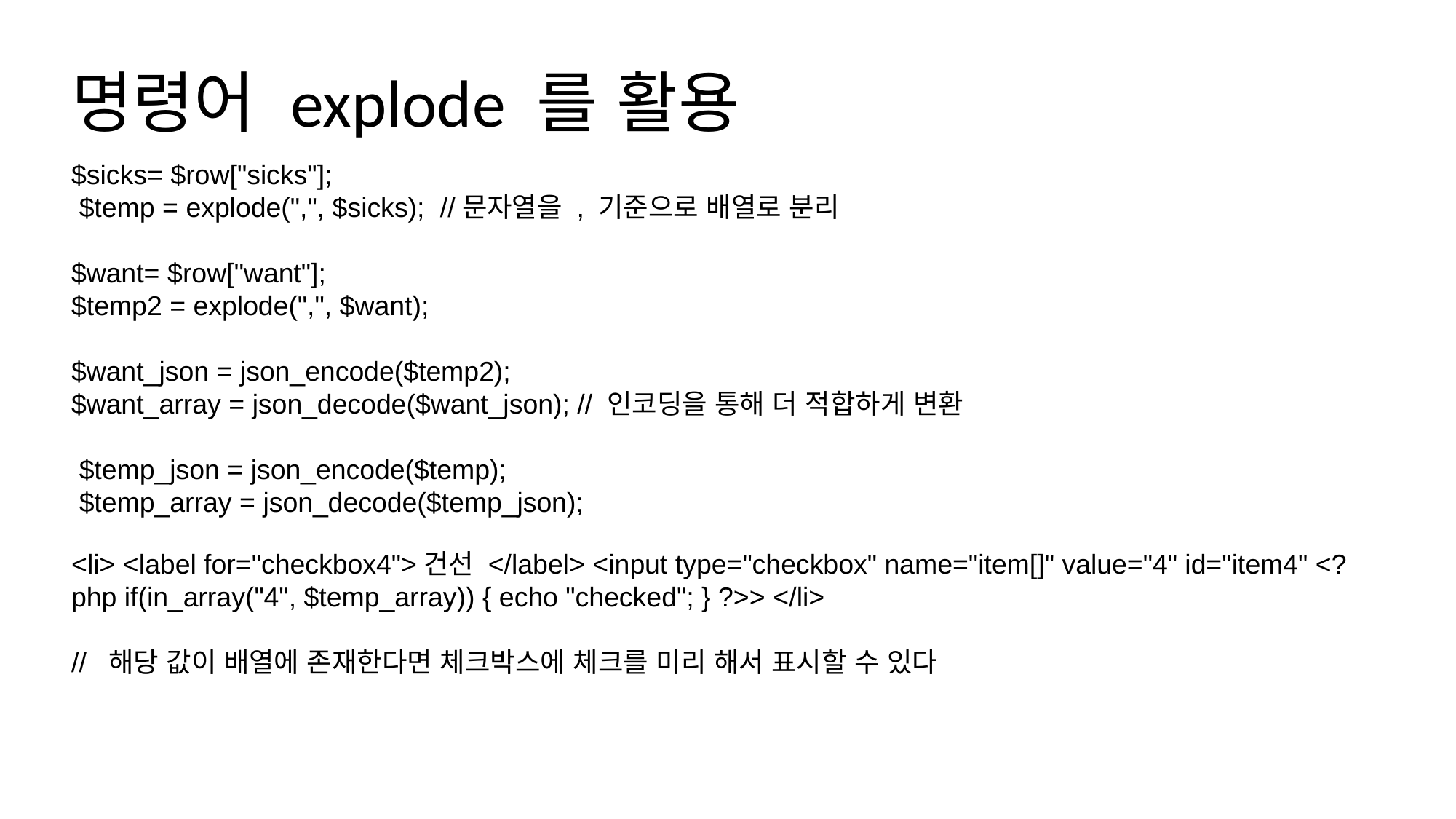

# 명령어 explode 를 활용
$sicks= $row["sicks"];
 $temp = explode(",", $sicks);  //문자열을 , 기준으로 배열로 분리

$want= $row["want"];
$temp2 = explode(",", $want);

$want_json = json_encode($temp2);
$want_array = json_decode($want_json); // 인코딩을 통해 더 적합하게 변환

 $temp_json = json_encode($temp);
 $temp_array = json_decode($temp_json);

<li> <label for="checkbox4">건선 </label> <input type="checkbox" name="item[]" value="4" id="item4" <?php if(in_array("4", $temp_array)) { echo "checked"; } ?>> </li>

//  해당 값이 배열에 존재한다면 체크박스에 체크를 미리 해서 표시할 수 있다